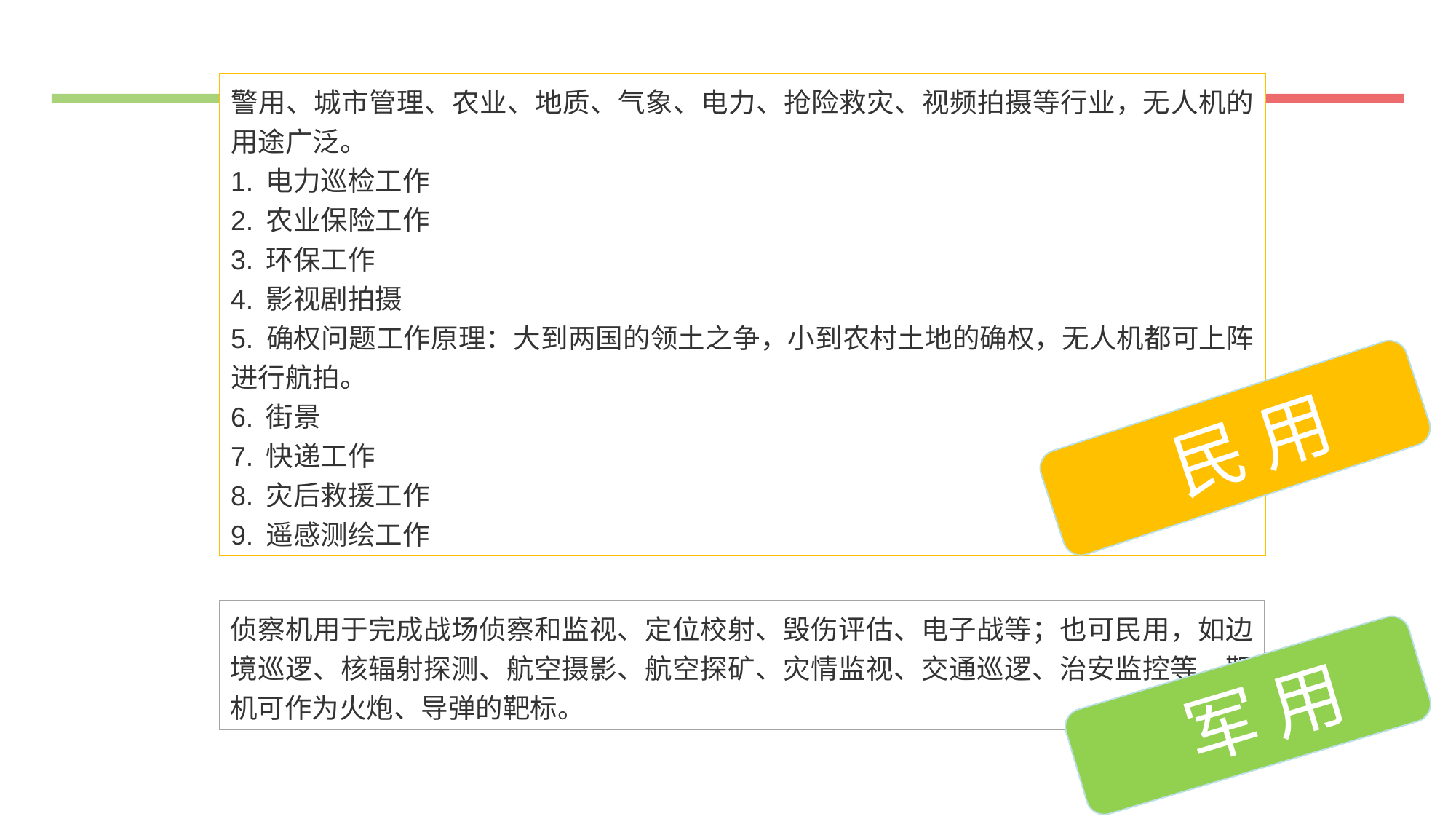

警用、城市管理、农业、地质、气象、电力、抢险救灾、视频拍摄等行业，无人机的用途广泛。
 电力巡检工作
 农业保险工作
 环保工作
 影视剧拍摄
 确权问题工作原理：大到两国的领土之争，小到农村土地的确权，无人机都可上阵进行航拍。
 街景
 快递工作
 灾后救援工作
 遥感测绘工作
 民 用
侦察机用于完成战场侦察和监视、定位校射、毁伤评估、电子战等；也可民用，如边境巡逻、核辐射探测、航空摄影、航空探矿、灾情监视、交通巡逻、治安监控等。靶机可作为火炮、导弹的靶标。
 军 用